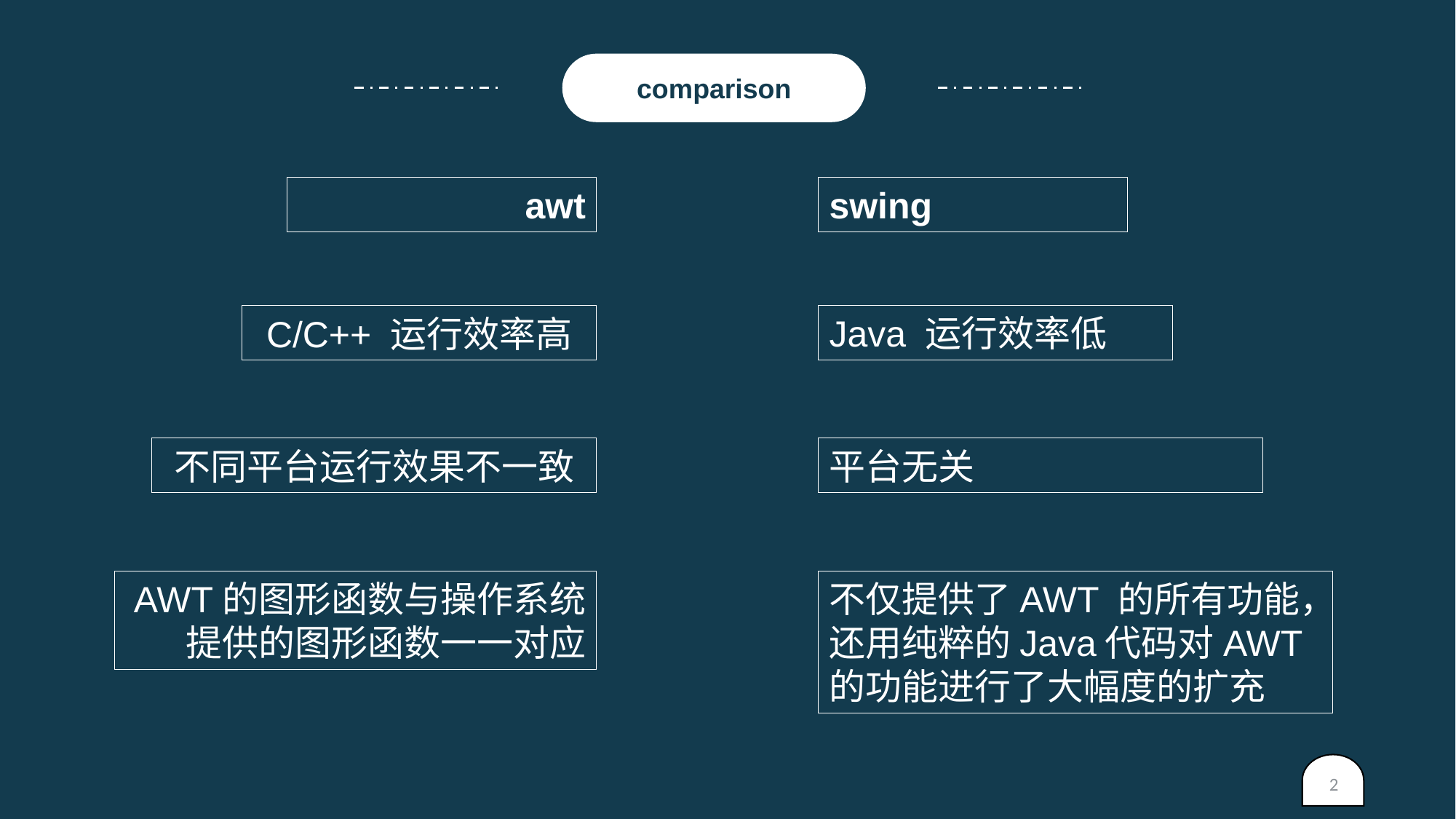

comparison
swing
awt
Java 运行效率低
C/C++ 运行效率高
不同平台运行效果不一致
平台无关
AWT的图形函数与操作系统提供的图形函数一一对应
不仅提供了AWT 的所有功能，还用纯粹的Java代码对AWT的功能进行了大幅度的扩充
2